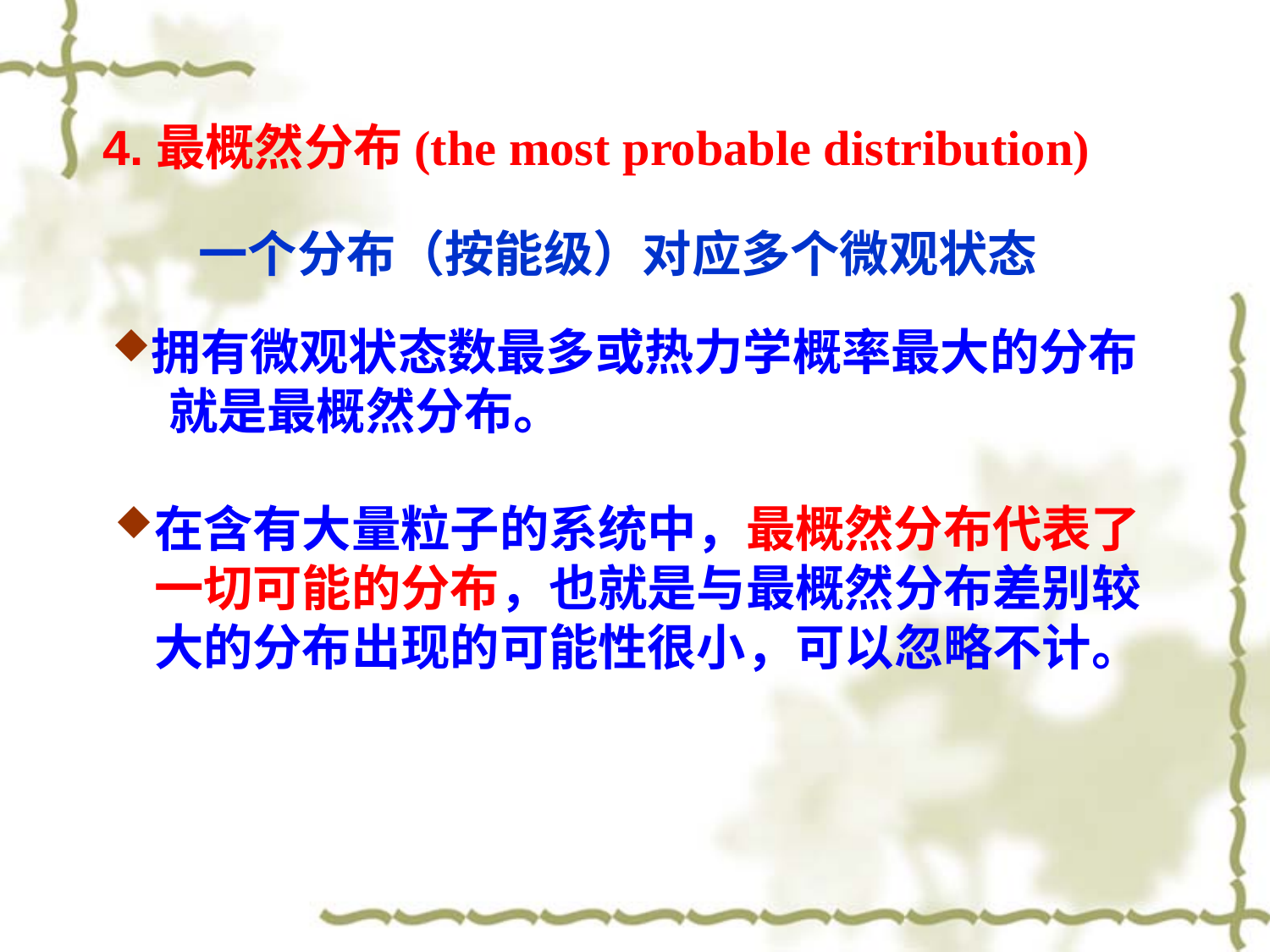

4.最概然分布(the most probable distribution)
一个分布（按能级）对应多个微观状态
拥有微观状态数最多或热力学概率最大的分布
    就是最概然分布。
在含有大量粒子的系统中，最概然分布代表了一切可能的分布，也就是与最概然分布差别较大的分布出现的可能性很小，可以忽略不计。